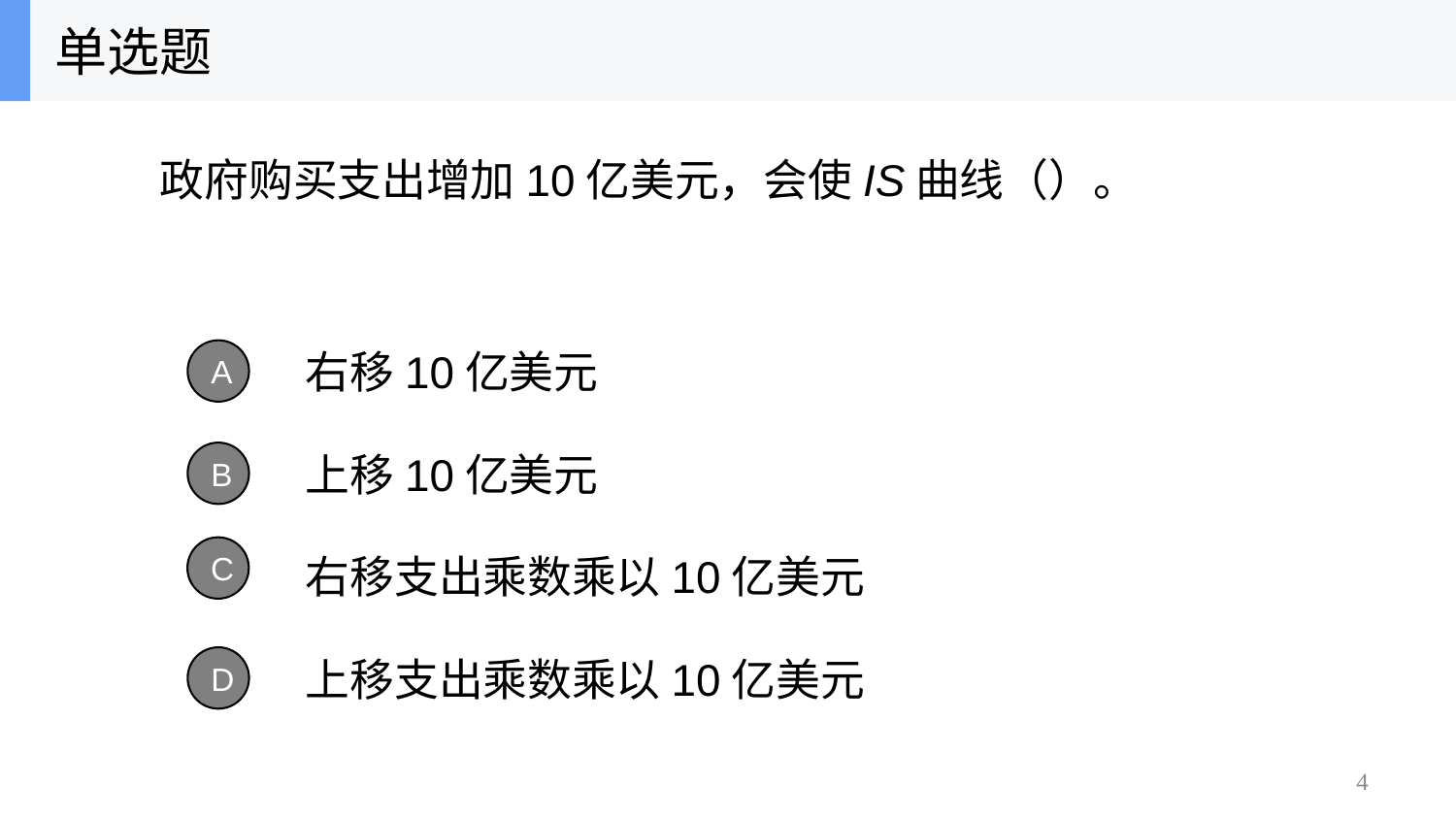

单选题
政府购买支出增加10亿美元，会使IS曲线（）。
右移10亿美元
A
上移10亿美元
B
C
右移支出乘数乘以10亿美元
上移支出乘数乘以10亿美元
D
4